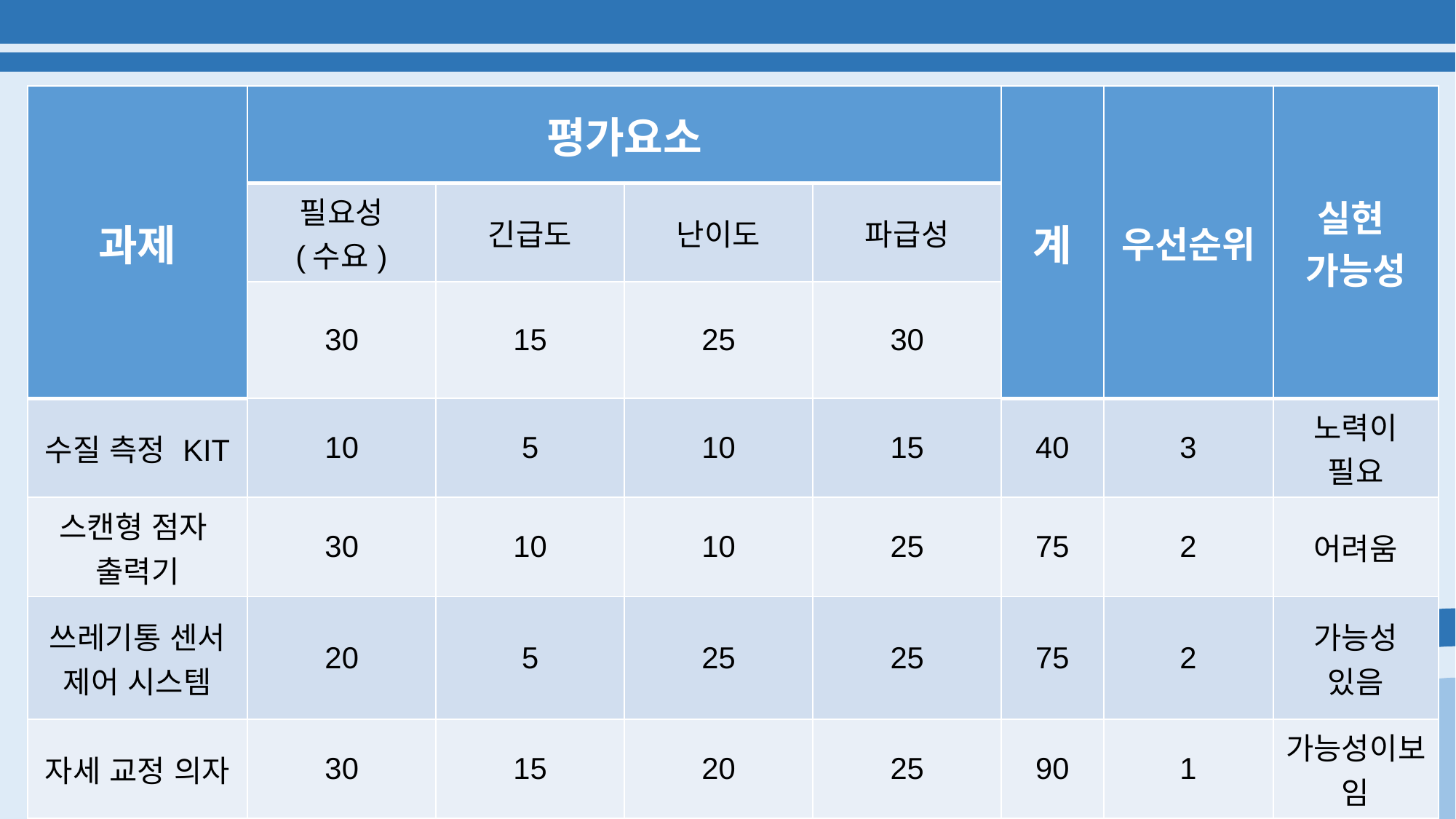

| 과제 | 평가요소 |  |  |  | 계 | 우선순위 | 실현 가능성 |
| --- | --- | --- | --- | --- | --- | --- | --- |
|  | 필요성 (수요) | 긴급도 | 난이도 | 파급성 |  |  |  |
|  | 30 | 15 | 25 | 30 |  |  |  |
| 수질 측정 KIT | 10 | 5 | 10 | 15 | 40 | 3 | 노력이 필요 |
| 스캔형 점자 출력기 | 30 | 10 | 10 | 25 | 75 | 2 | 어려움 |
| 쓰레기통 센서 제어 시스템 | 20 | 5 | 25 | 25 | 75 | 2 | 가능성 있음 |
| 자세 교정 의자 | 30 | 15 | 20 | 25 | 90 | 1 | 가능성이보임 |